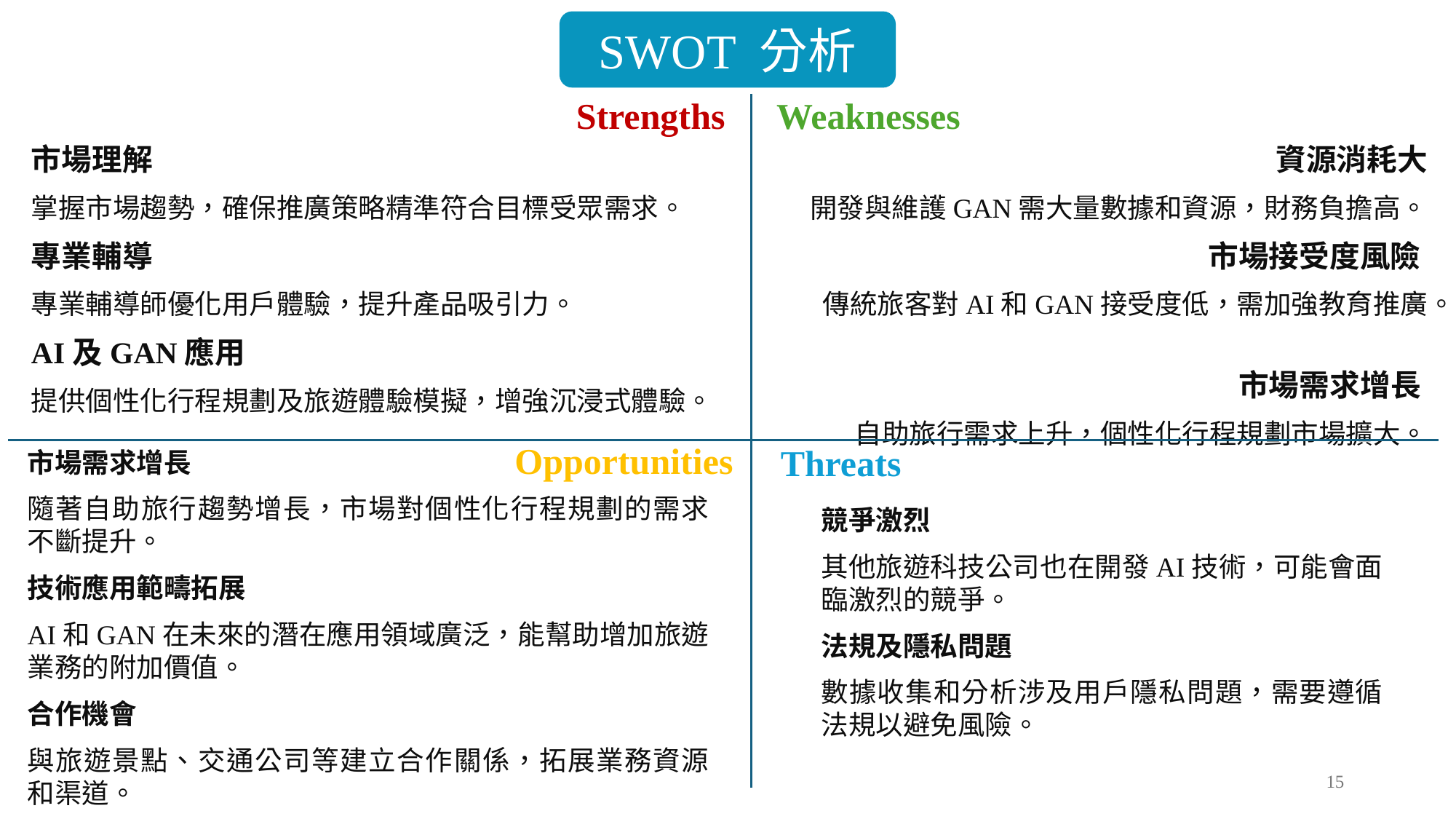

SWOT 分析
Strengths
Weaknesses
市場理解
掌握市場趨勢，確保推廣策略精準符合目標受眾需求。
專業輔導
專業輔導師優化用戶體驗，提升產品吸引力。
AI及GAN應用
提供個性化行程規劃及旅遊體驗模擬，增強沉浸式體驗。
資源消耗大
開發與維護GAN需大量數據和資源，財務負擔高。
市場接受度風險
傳統旅客對AI和GAN接受度低，需加強教育推廣。
市場需求增長
自助旅行需求上升，個性化行程規劃市場擴大。
Opportunities
Threats
市場需求增長
隨著自助旅行趨勢增長，市場對個性化行程規劃的需求不斷提升。
技術應用範疇拓展
AI和GAN在未來的潛在應用領域廣泛，能幫助增加旅遊業務的附加價值。
合作機會
與旅遊景點、交通公司等建立合作關係，拓展業務資源和渠道。
競爭激烈
其他旅遊科技公司也在開發AI技術，可能會面臨激烈的競爭。
法規及隱私問題
數據收集和分析涉及用戶隱私問題，需要遵循法規以避免風險。
15